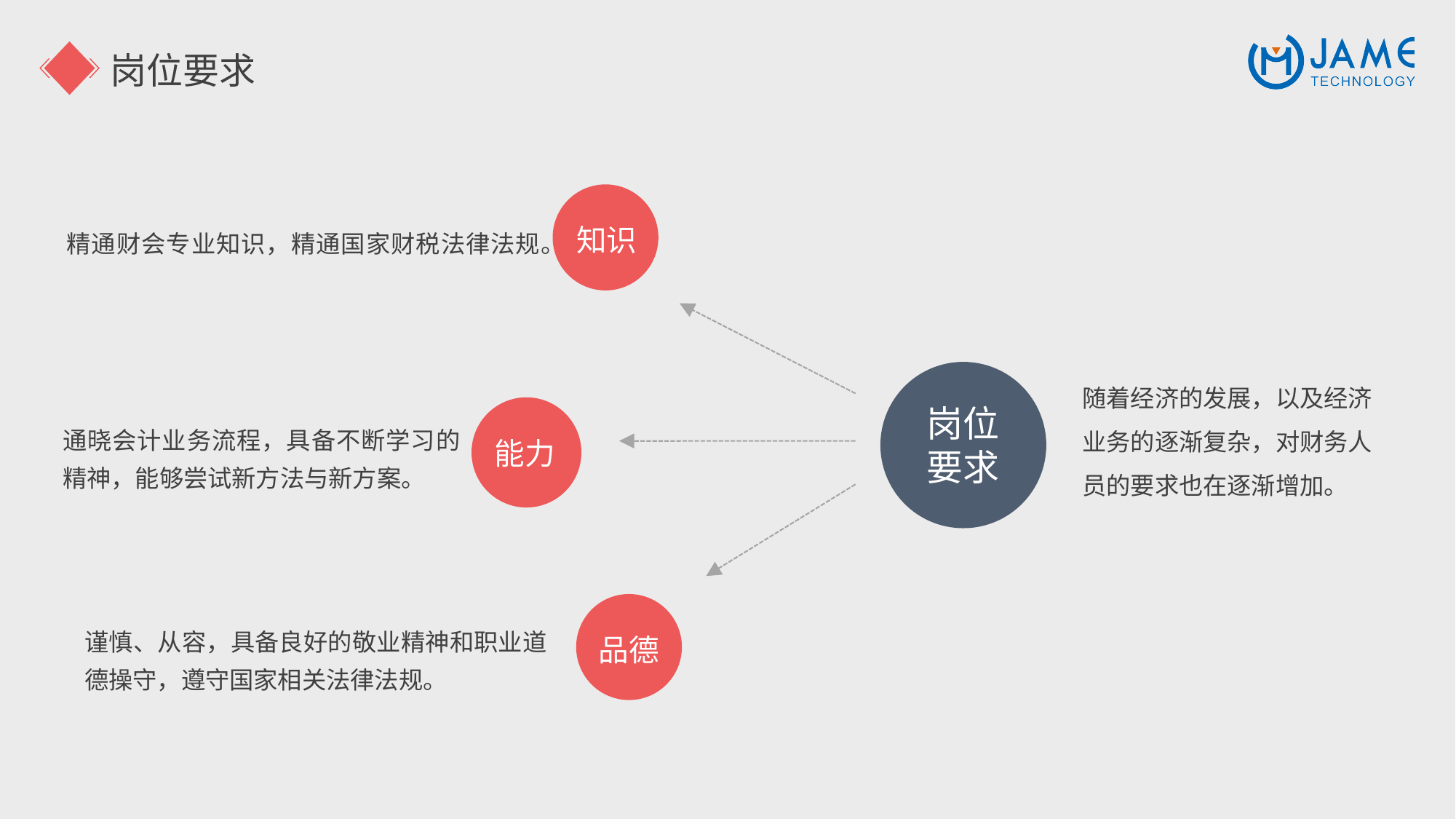

岗位要求

知识
精通财会专业知识，精通国家财税法律法规。

岗位要求
随着经济的发展，以及经济业务的逐渐复杂，对财务人员的要求也在逐渐增加。

能力
通晓会计业务流程，具备不断学习的精神，能够尝试新方法与新方案。

品德
谨慎、从容，具备良好的敬业精神和职业道德操守，遵守国家相关法律法规。